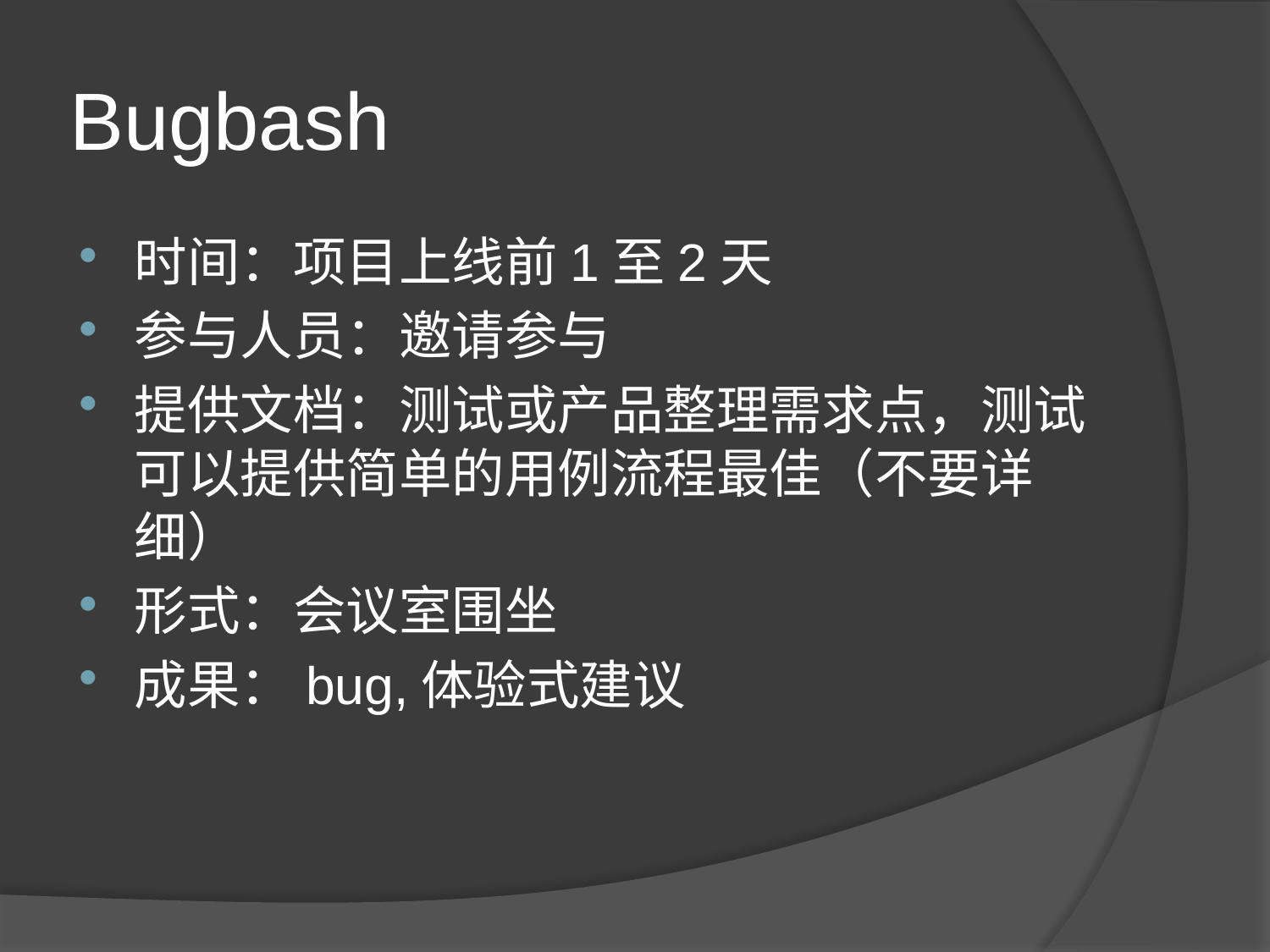

# Bugbash
时间：项目上线前1至2天
参与人员：邀请参与
提供文档：测试或产品整理需求点，测试可以提供简单的用例流程最佳（不要详细）
形式：会议室围坐
成果：bug,体验式建议